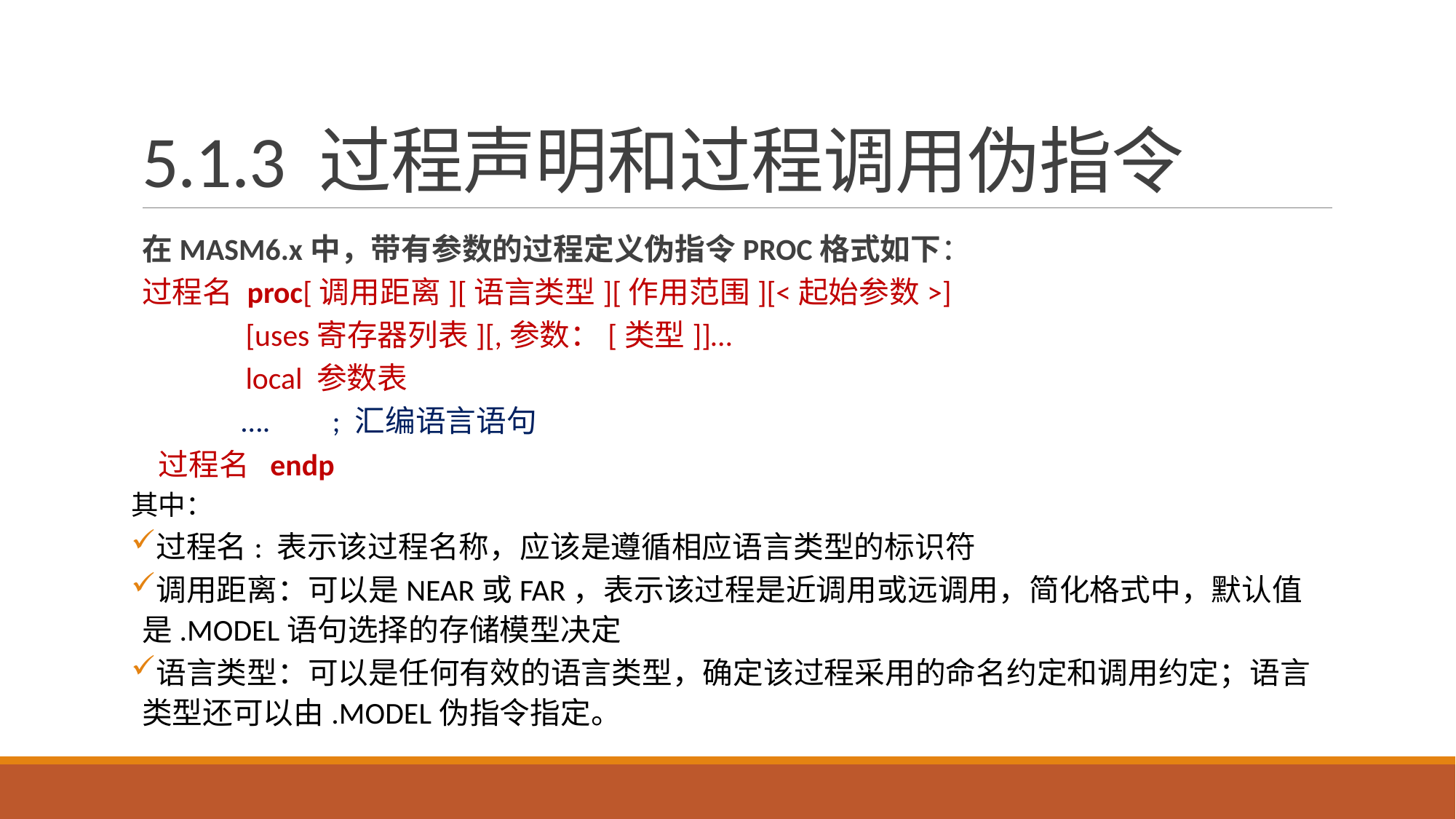

# 5.1.3 过程声明和过程调用伪指令
在MASM6.x中，带有参数的过程定义伪指令PROC格式如下：
过程名 proc[调用距离][语言类型][作用范围][<起始参数>]
               [uses寄存器列表][,参数：[类型]]…
               local 参数表
                ….         ; 汇编语言语句
   过程名  endp
其中：
过程名: 表示该过程名称，应该是遵循相应语言类型的标识符
调用距离：可以是NEAR或FAR，表示该过程是近调用或远调用，简化格式中，默认值是.MODEL语句选择的存储模型决定
语言类型：可以是任何有效的语言类型，确定该过程采用的命名约定和调用约定；语言类型还可以由.MODEL伪指令指定。